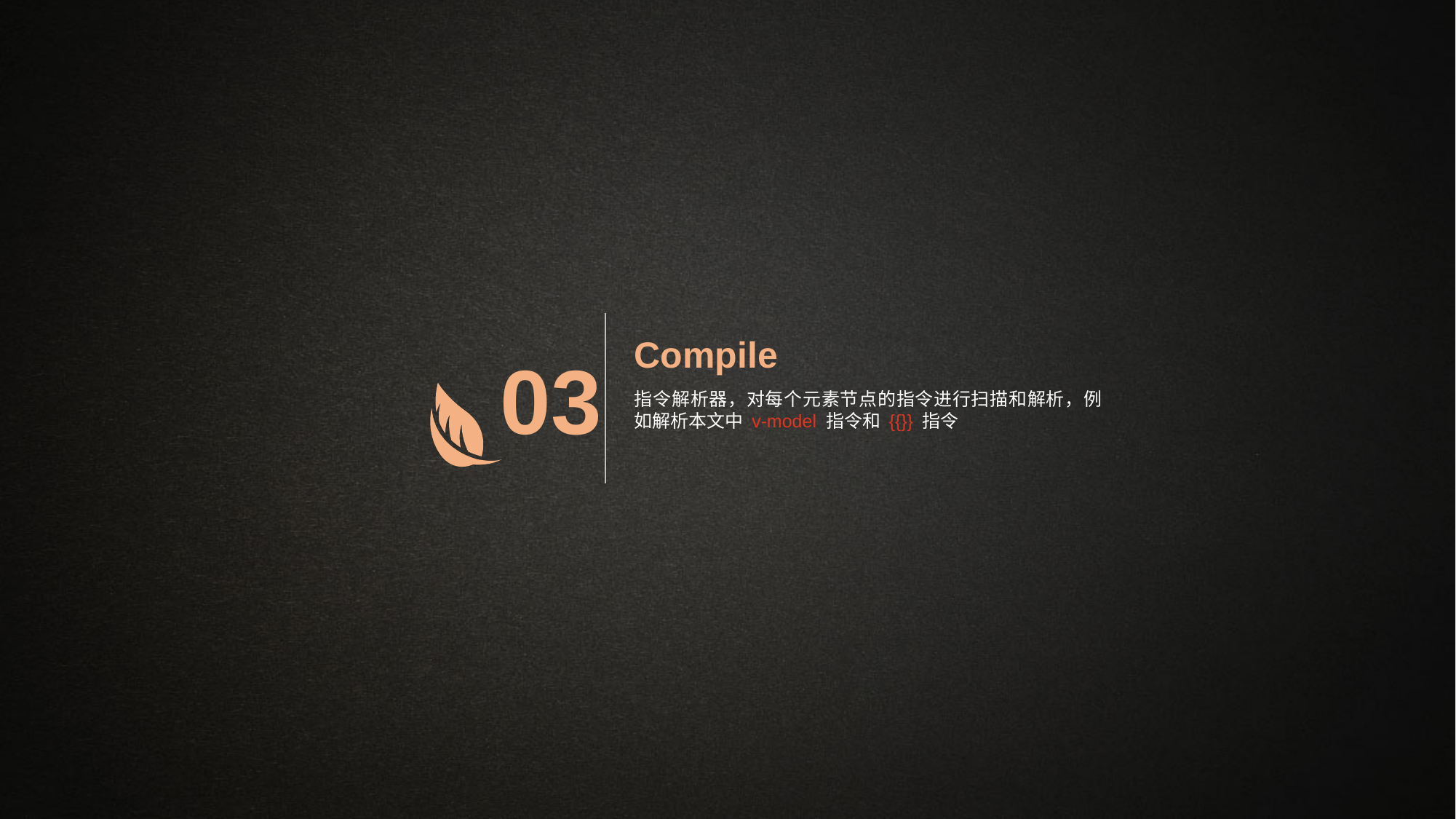

Compile
03

指令解析器，对每个元素节点的指令进行扫描和解析，例如解析本文中 v-model 指令和 {{}} 指令